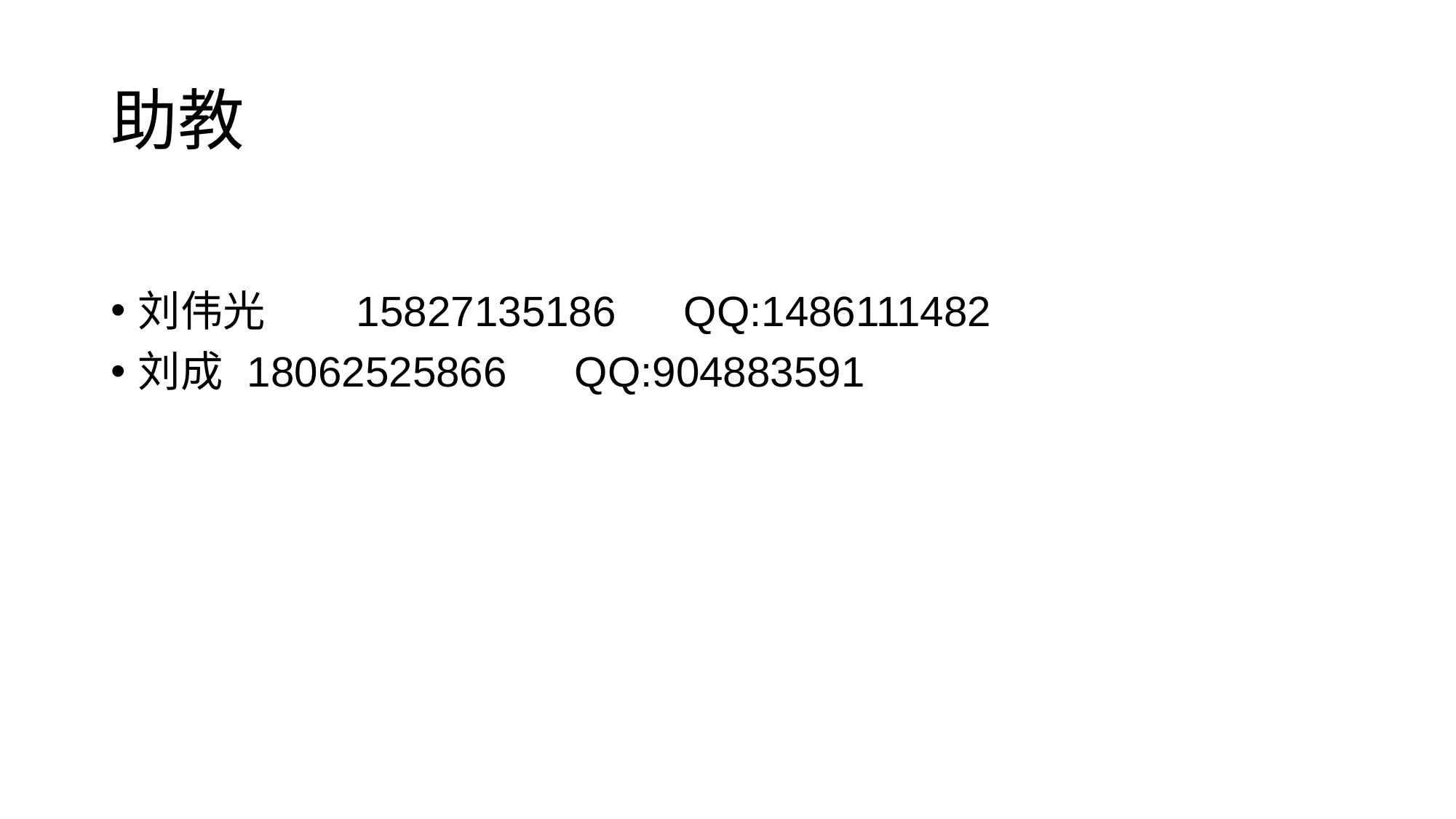

# 助教

刘伟光	15827135186	QQ:1486111482
刘成	18062525866	QQ:904883591